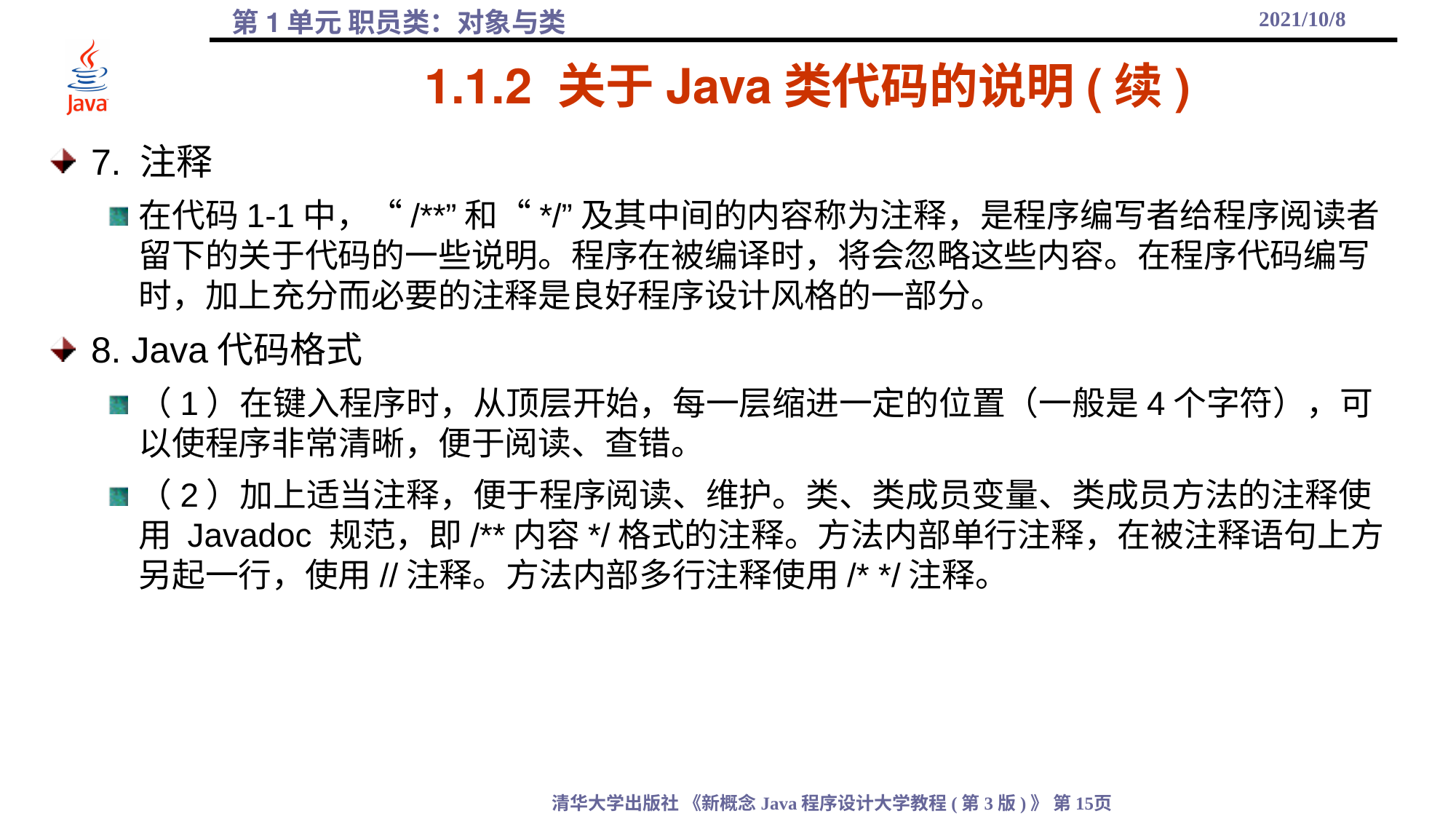

2021/10/8
# 1.1.2 关于Java类代码的说明(续)
7. 注释
在代码1-1中，“/**”和“*/”及其中间的内容称为注释，是程序编写者给程序阅读者留下的关于代码的一些说明。程序在被编译时，将会忽略这些内容。在程序代码编写时，加上充分而必要的注释是良好程序设计风格的一部分。
8. Java代码格式
（1）在键入程序时，从顶层开始，每一层缩进一定的位置（一般是4个字符），可以使程序非常清晰，便于阅读、查错。
（2）加上适当注释，便于程序阅读、维护。类、类成员变量、类成员方法的注释使用 Javadoc 规范，即/**内容*/格式的注释。方法内部单行注释，在被注释语句上方另起一行，使用//注释。方法内部多行注释使用/* */注释。